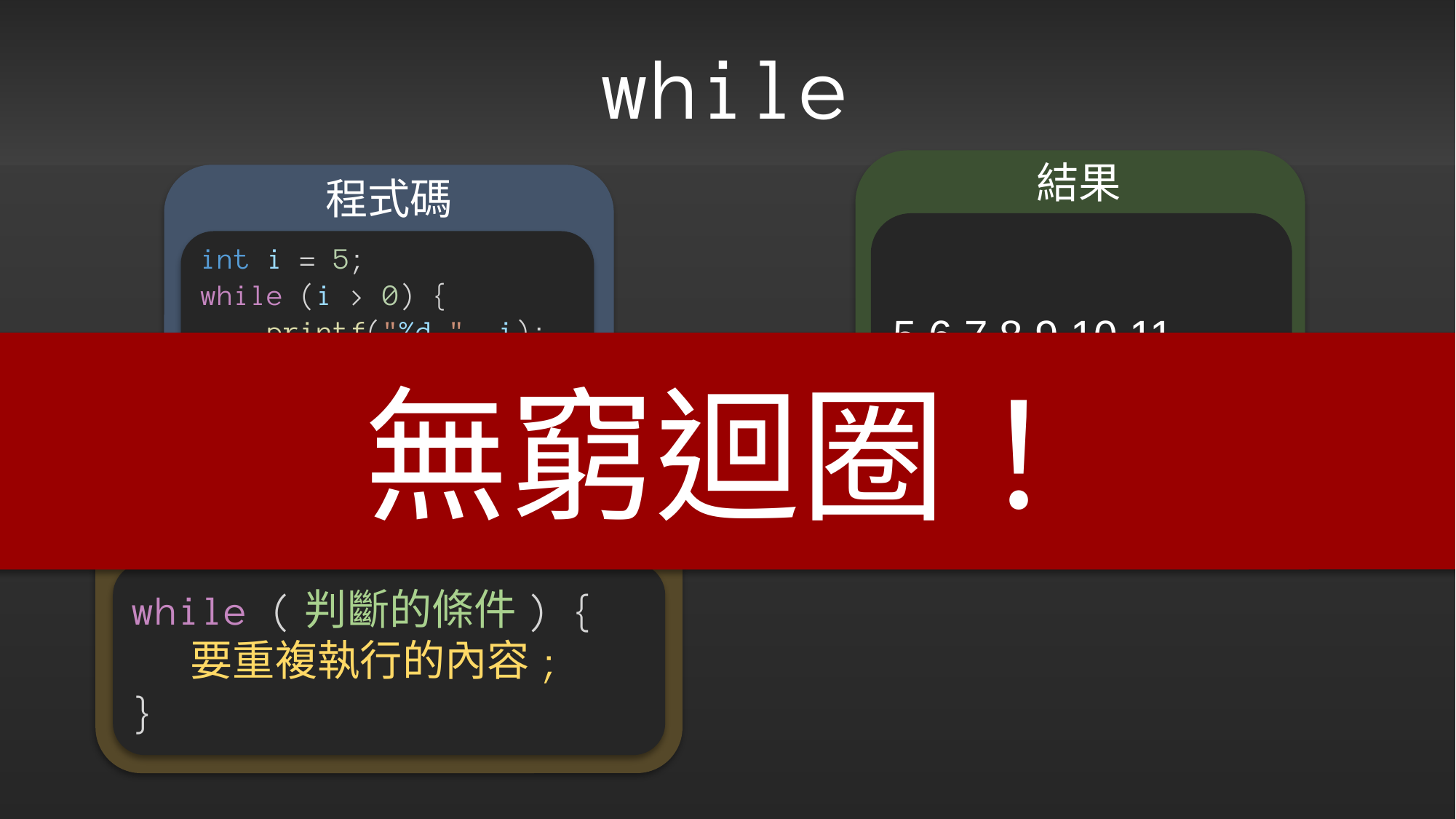

while

結果
5 6 7 8 9 10 11 …

程式碼
int i = 5;
while (i > 0) {
    printf("%d ", i);
    i++;
}
無窮迴圈！

語法
while (判斷的條件) {
    要重複執行的內容;
}